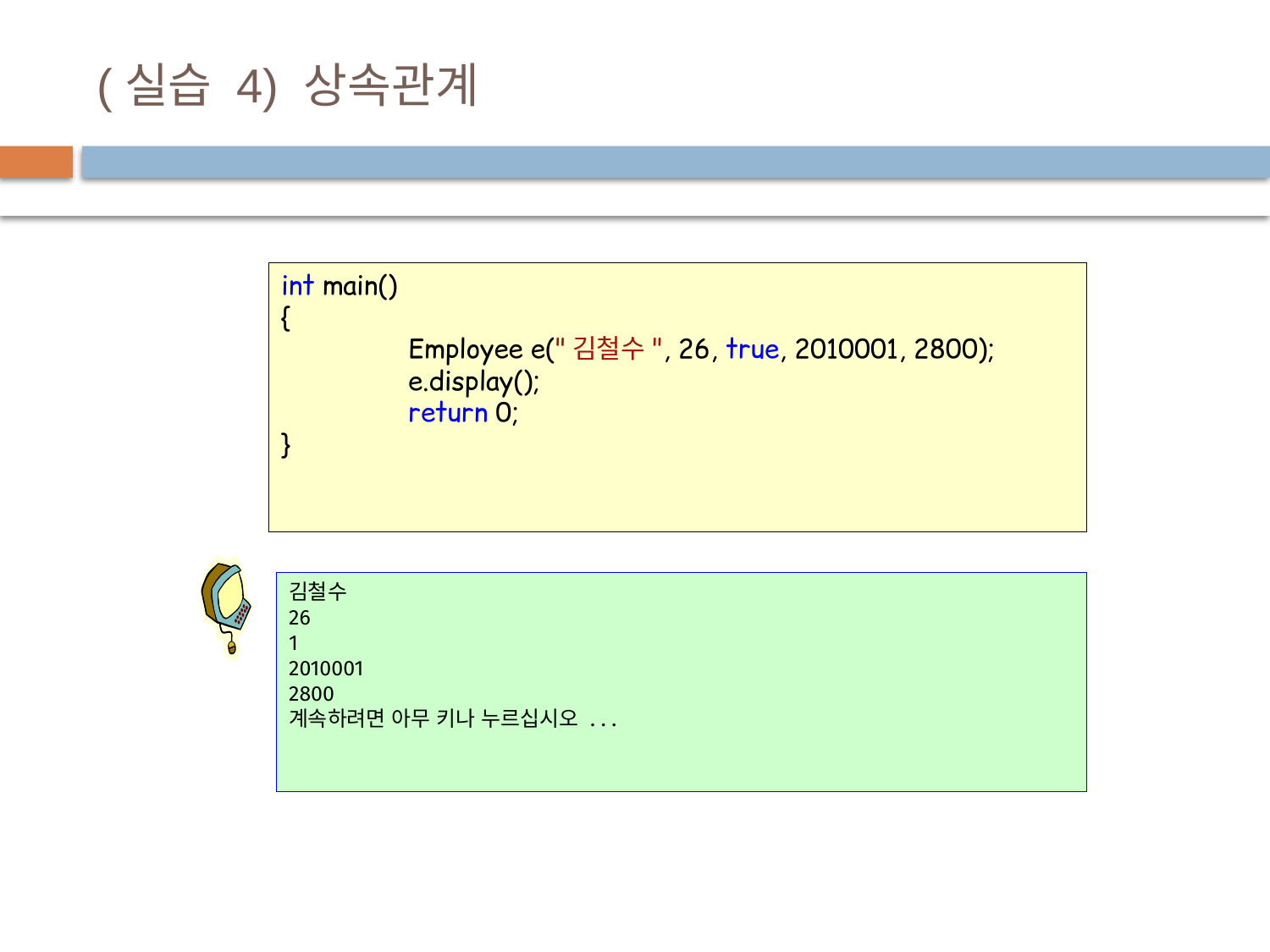

# (실습 4) 상속관계
int main()
{
	Employee e("김철수", 26, true, 2010001, 2800);
	e.display();
	return 0;
}

김철수
26
1
2010001
2800
계속하려면 아무 키나 누르십시오 . . .